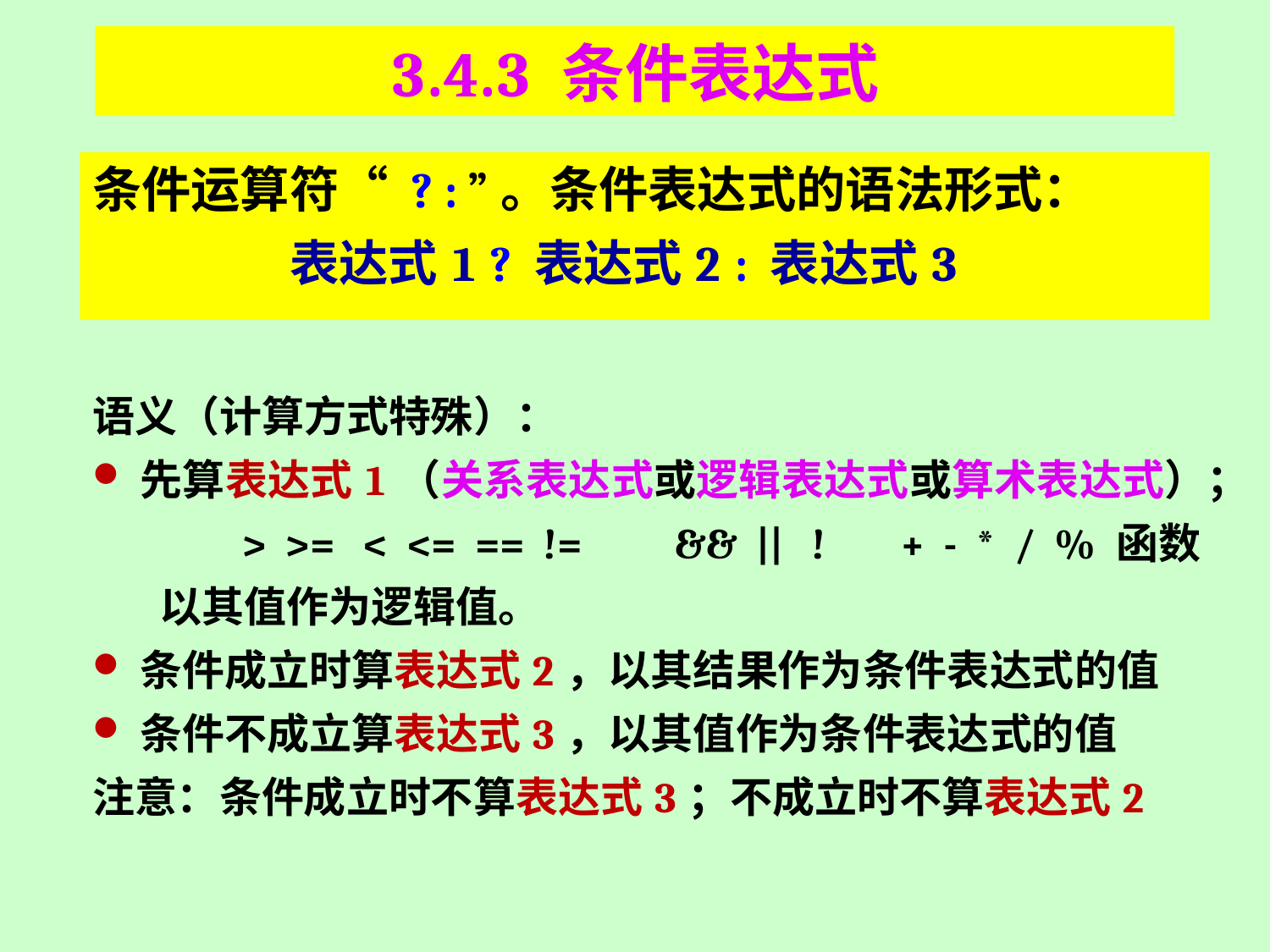

# 3.4.3 条件表达式
条件运算符“ ? : ”。条件表达式的语法形式：
　　　　表达式1 ? 表达式2 : 表达式3
语义（计算方式特殊）：
先算表达式1（关系表达式或逻辑表达式或算术表达式）；
                >  >=   <  <=  ==  !=          &&  ||   !        +  -  *  /  % 函数
      以其值作为逻辑值。
条件成立时算表达式2，以其结果作为条件表达式的值
条件不成立算表达式3，以其值作为条件表达式的值
注意：条件成立时不算表达式3；不成立时不算表达式2
64